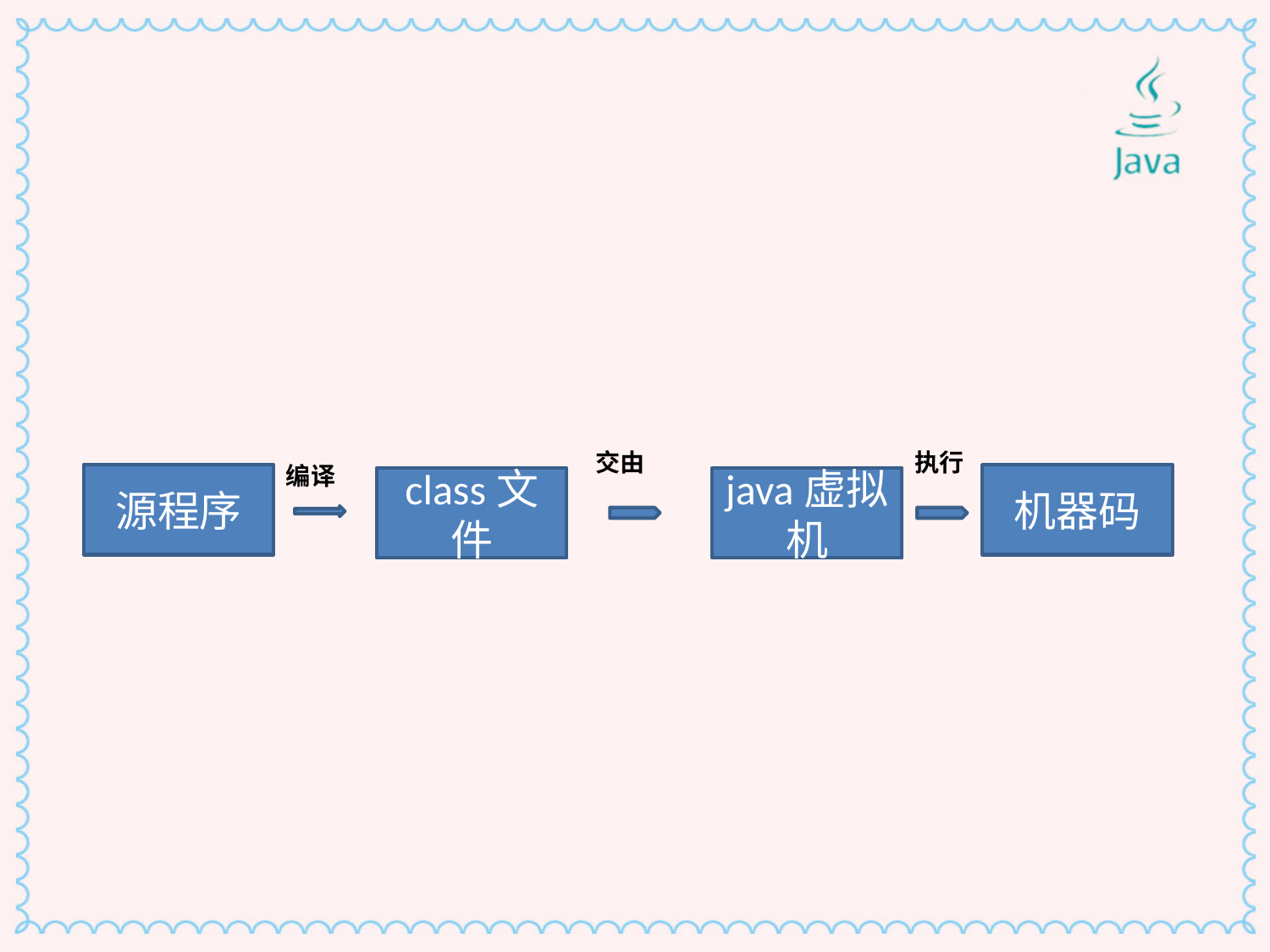

#

交由
执行
编译
源程序
机器码
class文件
java虚拟机